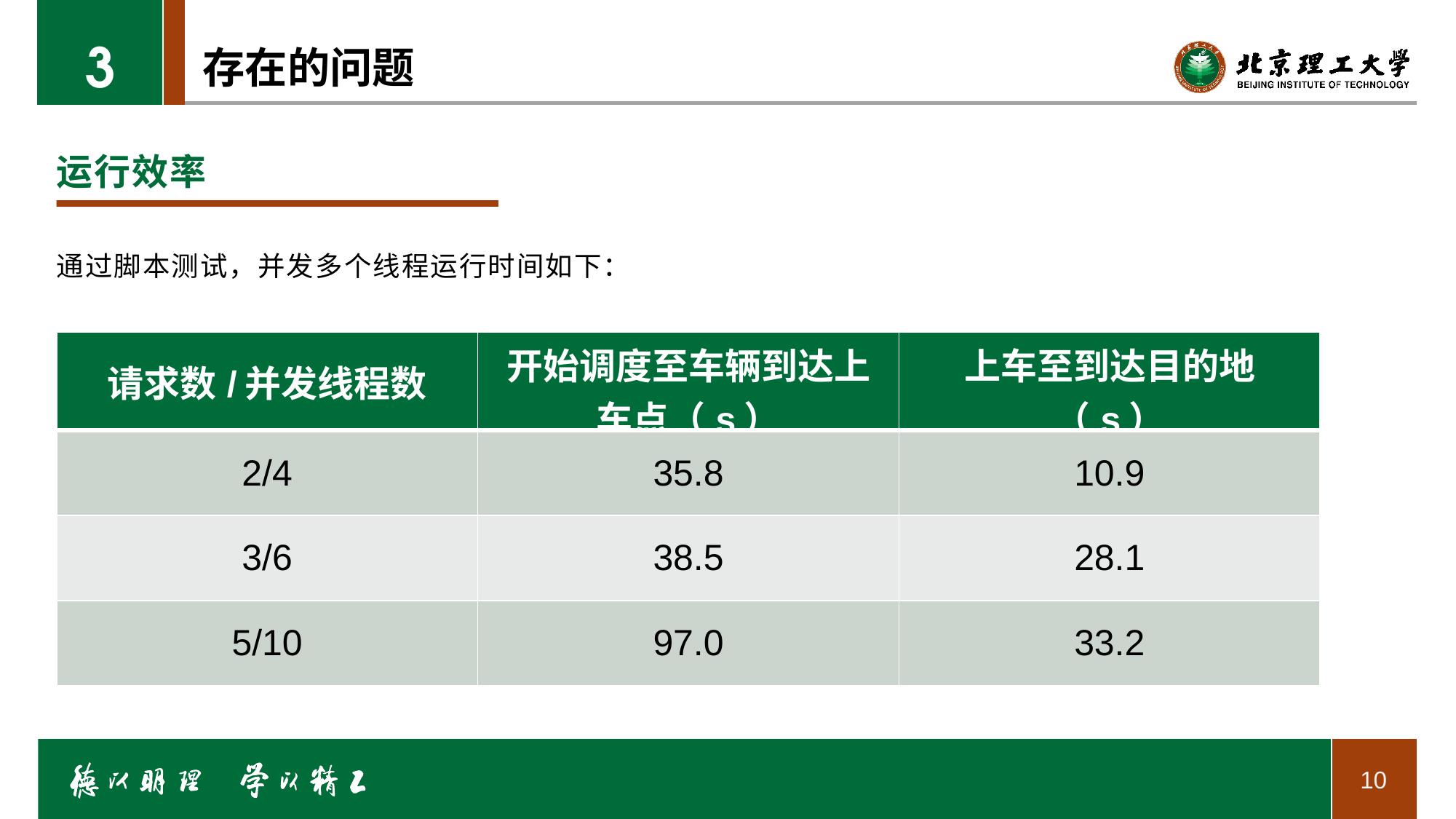

3
# 存在的问题
运行效率

通过脚本测试，并发多个线程运行时间如下：

| 请求数/并发线程数 | 开始调度至车辆到达上车点（s） | 上车至到达目的地（s） |
| --- | --- | --- |
| 2/4 | 35.8 | 10.9 |
| 3/6 | 38.5 | 28.1 |
| 5/10 | 97.0 | 33.2 |